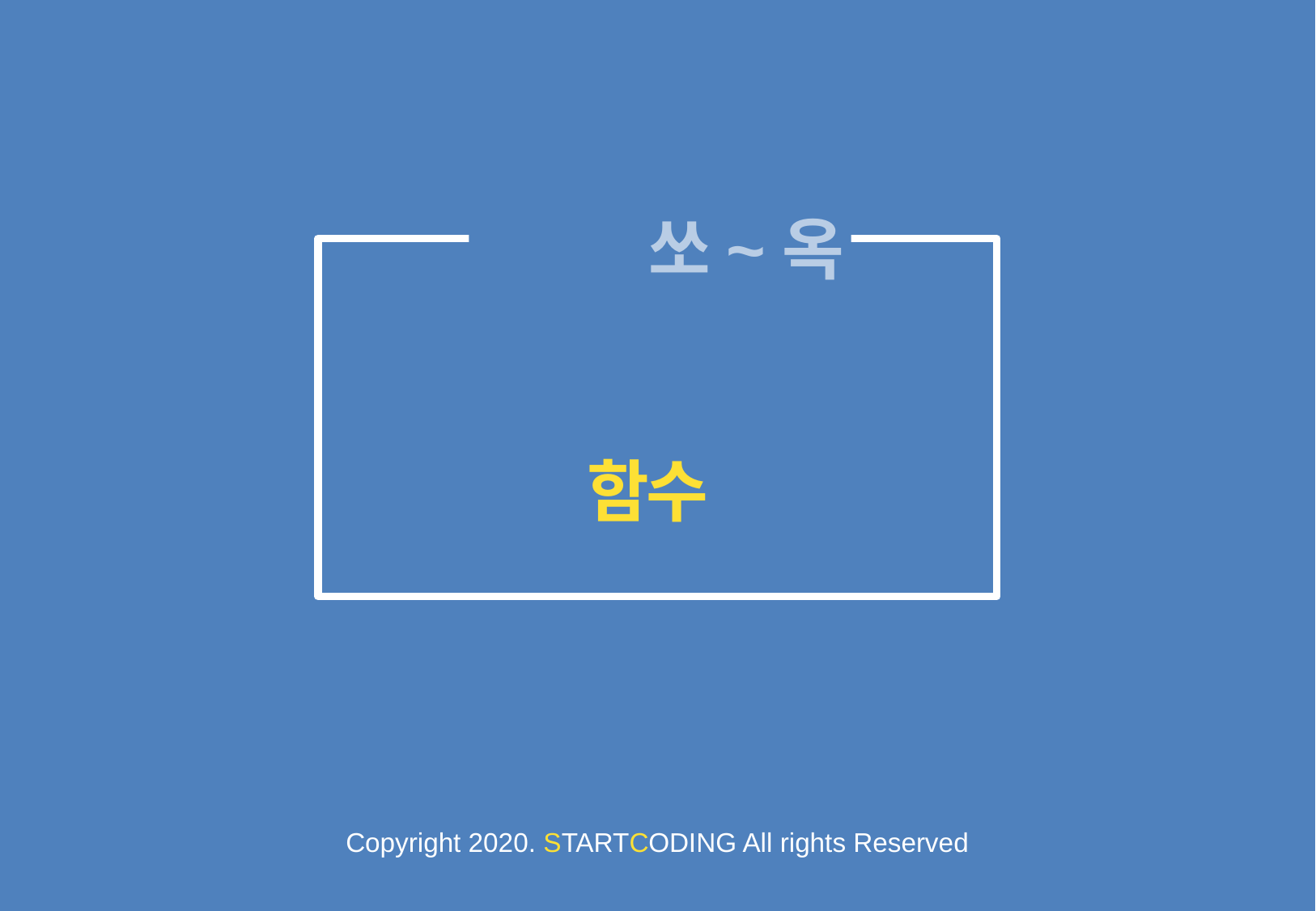

# 핵심만 쏘~옥 파이썬 입문 9강 함수

Copyright 2020. STARTCODING All rights Reserved